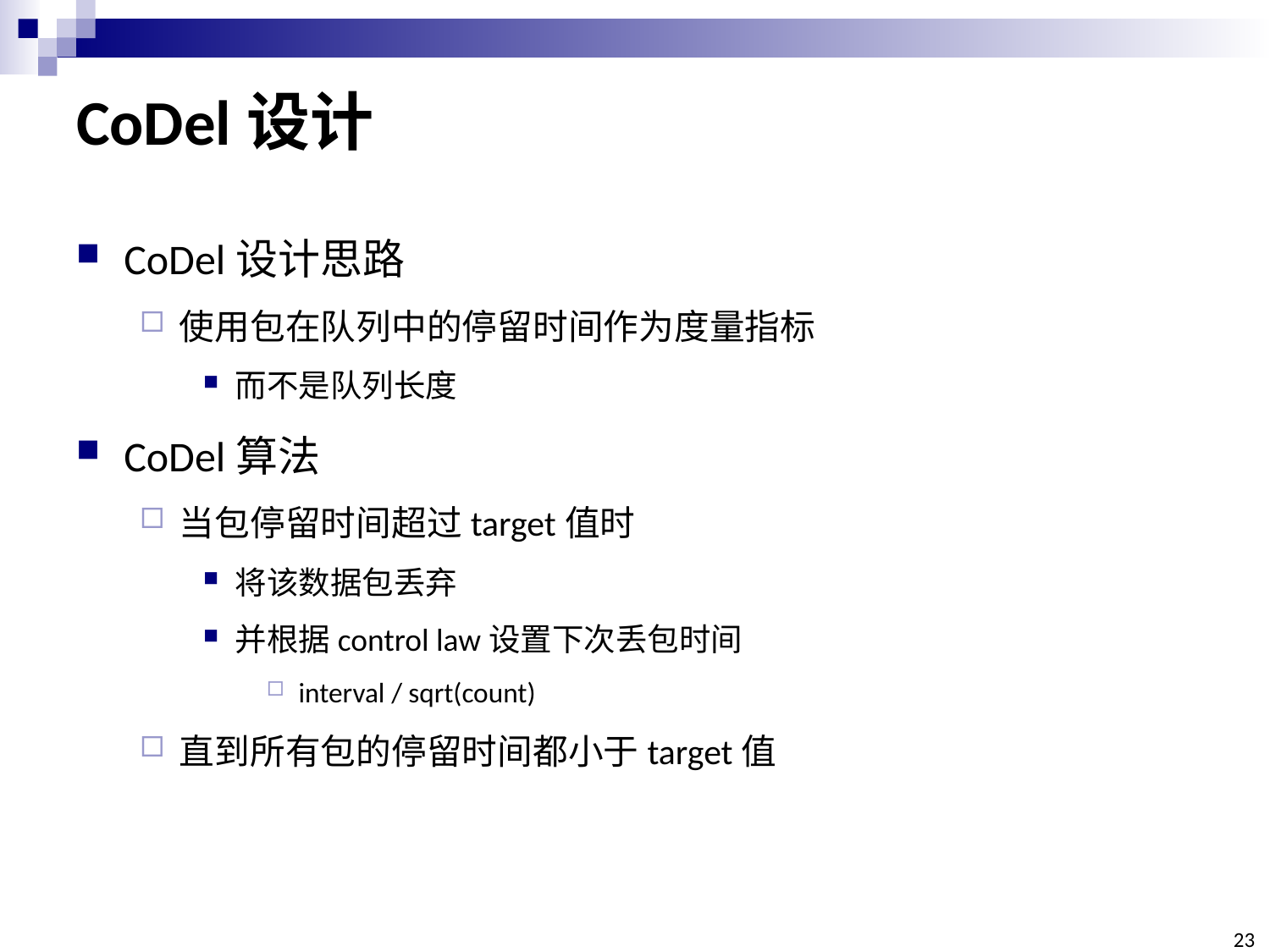

# CoDel设计
CoDel设计思路
使用包在队列中的停留时间作为度量指标
而不是队列长度
CoDel算法
当包停留时间超过target值时
将该数据包丢弃
并根据control law设置下次丢包时间
interval / sqrt(count)
直到所有包的停留时间都小于target值
23